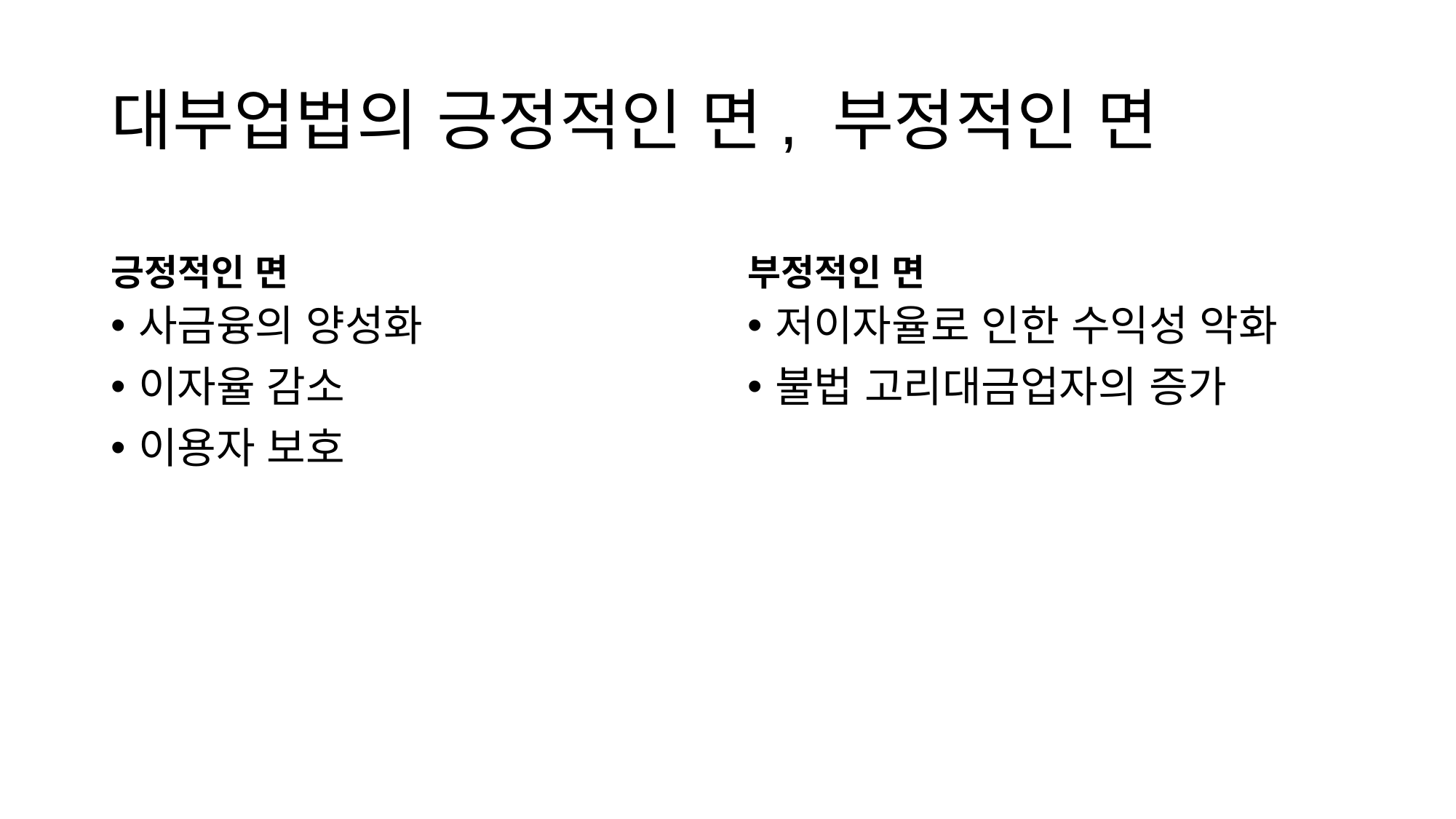

# 대부업법의 긍정적인 면, 부정적인 면
긍정적인 면
부정적인 면
사금융의 양성화
이자율 감소
이용자 보호
저이자율로 인한 수익성 악화
불법 고리대금업자의 증가